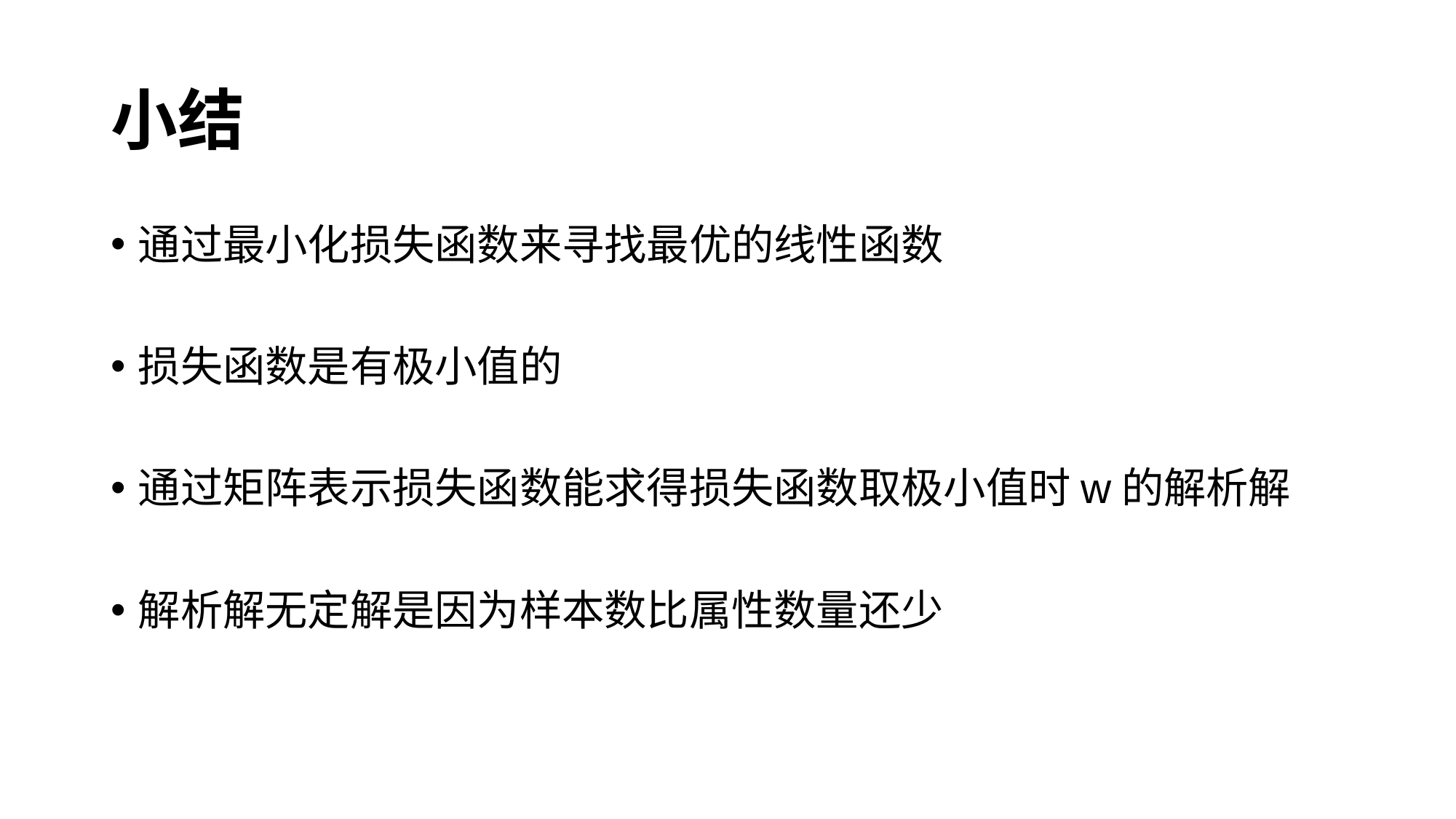

# 小结
通过最小化损失函数来寻找最优的线性函数

损失函数是有极小值的

通过矩阵表示损失函数能求得损失函数取极小值时w的解析解

解析解无定解是因为样本数比属性数量还少